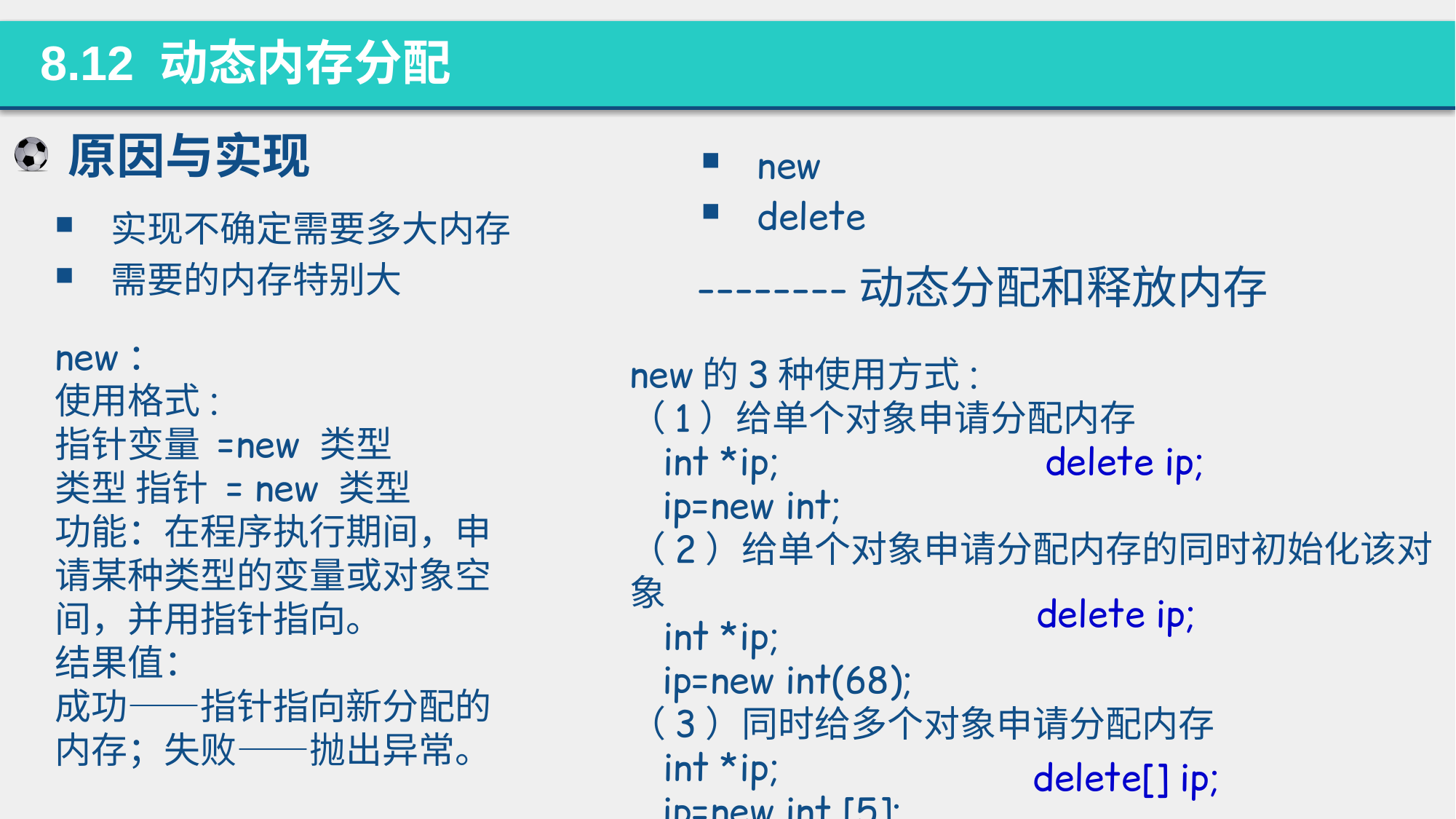

8.12 动态内存分配
原因与实现
new
delete
实现不确定需要多大内存
需要的内存特别大
--------动态分配和释放内存
new：
使用格式:
指针变量 =new 类型
类型 指针 = new 类型
功能：在程序执行期间，申请某种类型的变量或对象空间，并用指针指向。
结果值：
成功——指针指向新分配的内存；失败——抛出异常。
new的3种使用方式:
（1）给单个对象申请分配内存
   int *ip;
   ip=new int;
（2）给单个对象申请分配内存的同时初始化该对象
   int *ip;
   ip=new int(68);
（3）同时给多个对象申请分配内存
   int *ip;
   ip=new int [5];
delete ip;
delete ip;
delete[] ip;